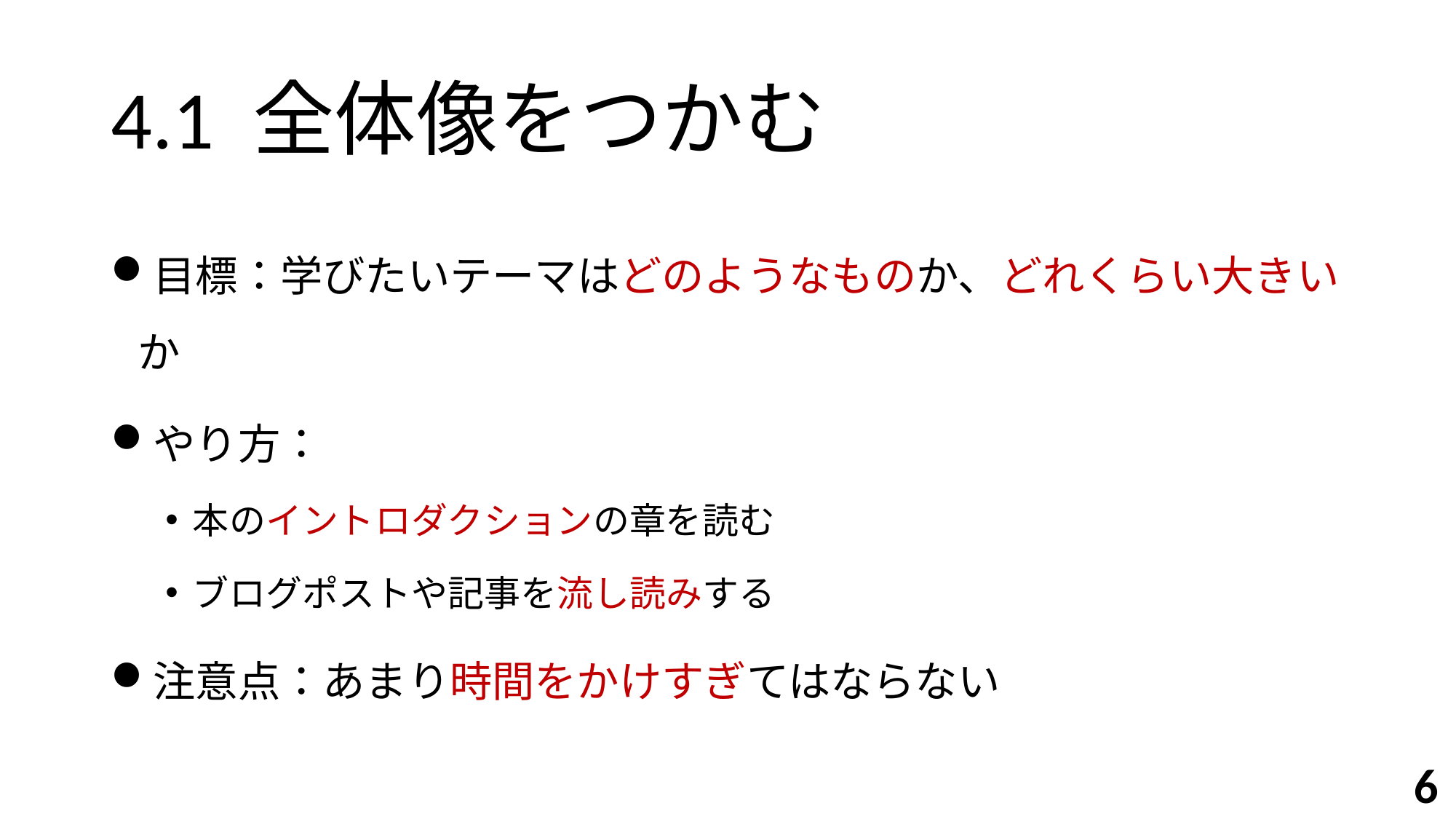

# 4.1 全体像をつかむ
目標：学びたいテーマはどのようなものか、どれくらい大きいか
やり方：
本のイントロダクションの章を読む
ブログポストや記事を流し読みする
注意点：あまり時間をかけすぎてはならない

6